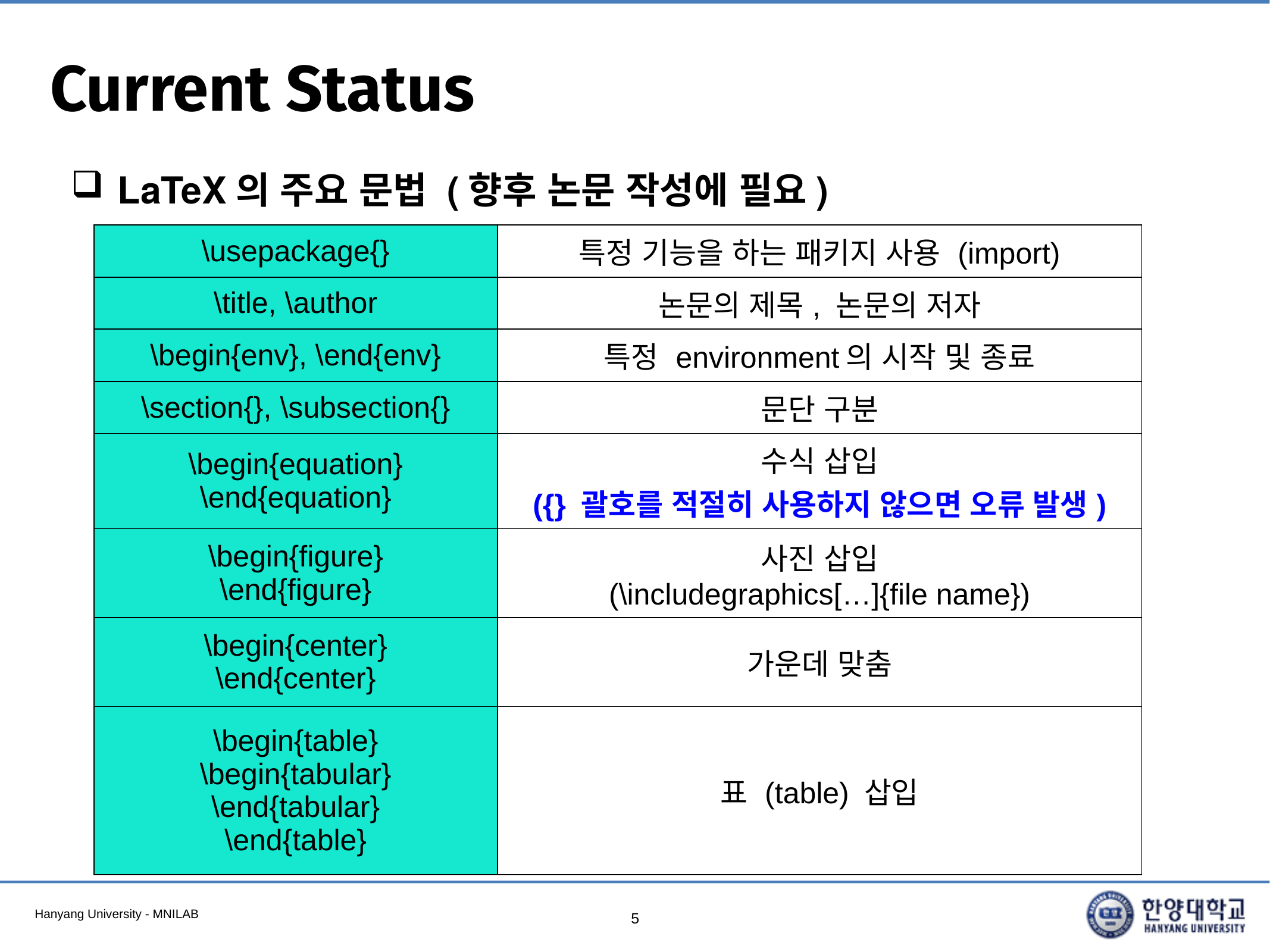

# Current Status
LaTeX의 주요 문법 (향후 논문 작성에 필요)
| \usepackage{} | 특정 기능을 하는 패키지 사용 (import) |
| --- | --- |
| \title, \author | 논문의 제목, 논문의 저자 |
| \begin{env}, \end{env} | 특정 environment의 시작 및 종료 |
| \section{}, \subsection{} | 문단 구분 |
| \begin{equation} \end{equation} | 수식 삽입 ({} 괄호를 적절히 사용하지 않으면 오류 발생) |
| \begin{figure} \end{figure} | 사진 삽입 (\includegraphics[…]{file name}) |
| \begin{center} \end{center} | 가운데 맞춤 |
| \begin{table} \begin{tabular} \end{tabular} \end{table} | 표 (table) 삽입 |
5